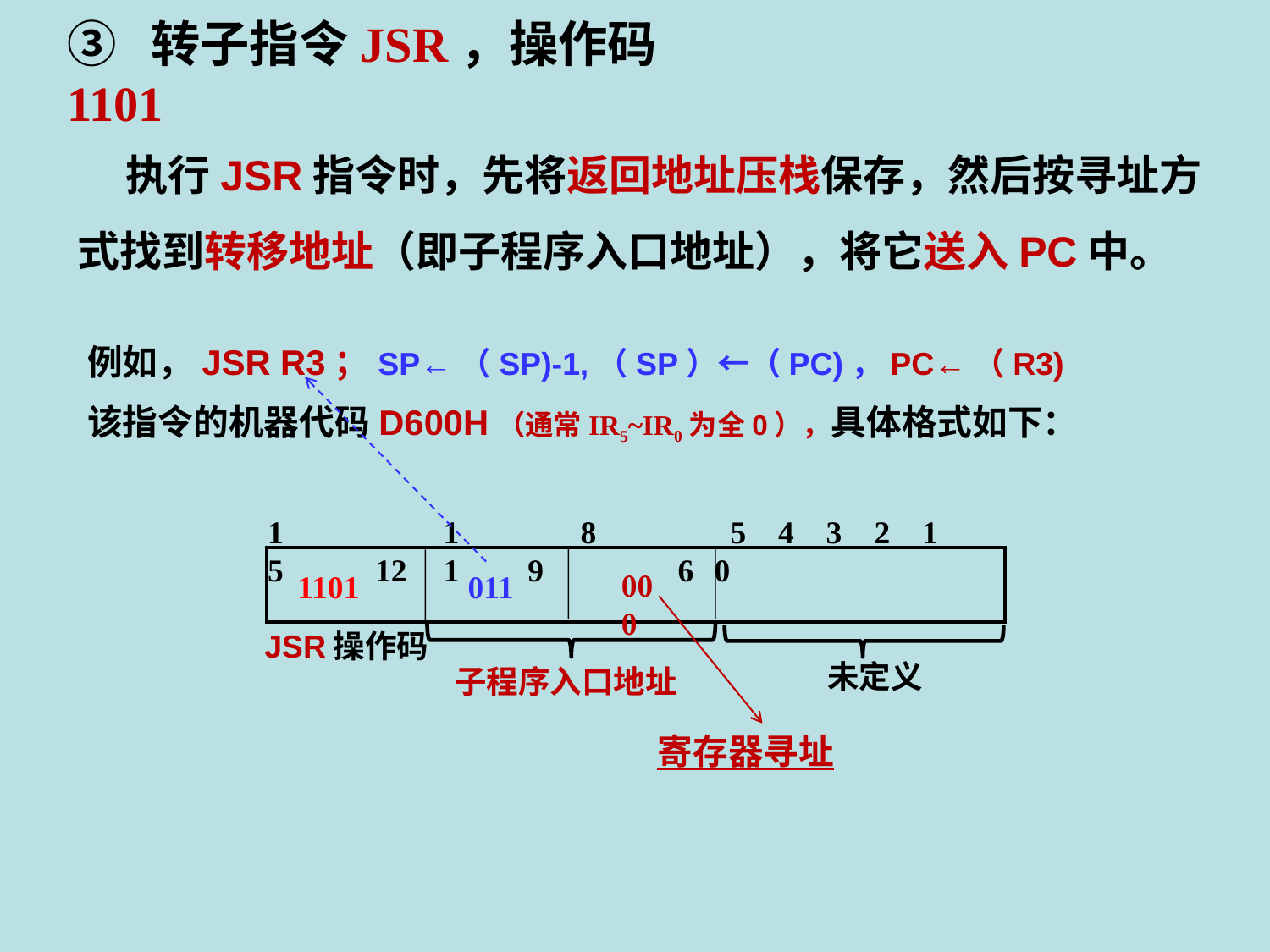

③  转子指令JSR，操作码1101
    执行JSR指令时，先将返回地址压栈保存，然后按寻址方式找到转移地址（即子程序入口地址），将它送入PC中。
例如，JSR R3；SP←（SP)-1,（SP）←（PC)，PC←（R3)
该指令的机器代码D600H（通常IR5~IR0为全0），具体格式如下：

15
  12
11
  9
8
  6
  5    4    3    2    1    0

1101

000
011

JSR操作码
未定义
子程序入口地址
寄存器寻址